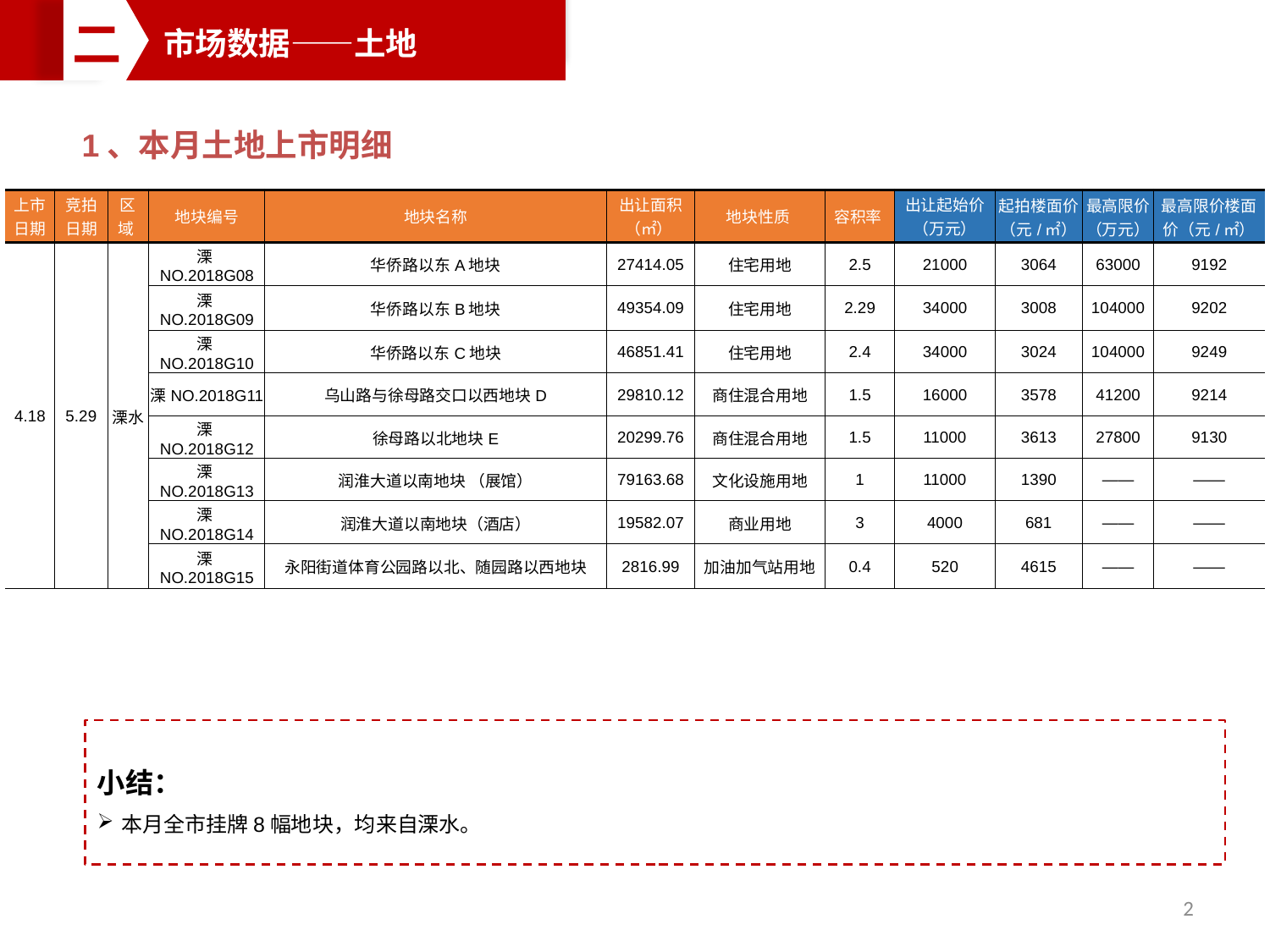

市场数据——土地
二
1、本月土地上市明细
| 上市日期 | 竞拍 日期 | 区域 | 地块编号 | 地块名称 | 出让面积 （㎡） | 地块性质 | 容积率 | 出让起始价 （万元） | 起拍楼面价 （元/㎡） | 最高限价 （万元） | 最高限价楼面价（元/㎡） |
| --- | --- | --- | --- | --- | --- | --- | --- | --- | --- | --- | --- |
| 4.18 | 5.29 | 溧水 | 溧NO.2018G08 | 华侨路以东A地块 | 27414.05 | 住宅用地 | 2.5 | 21000 | 3064 | 63000 | 9192 |
|  |  |  | 溧NO.2018G09 | 华侨路以东B地块 | 49354.09 | 住宅用地 | 2.29 | 34000 | 3008 | 104000 | 9202 |
|  |  |  | 溧NO.2018G10 | 华侨路以东C地块 | 46851.41 | 住宅用地 | 2.4 | 34000 | 3024 | 104000 | 9249 |
|  |  |  | 溧NO.2018G11 | 乌山路与徐母路交口以西地块D | 29810.12 | 商住混合用地 | 1.5 | 16000 | 3578 | 41200 | 9214 |
|  |  |  | 溧NO.2018G12 | 徐母路以北地块E | 20299.76 | 商住混合用地 | 1.5 | 11000 | 3613 | 27800 | 9130 |
|  |  |  | 溧NO.2018G13 | 润淮大道以南地块 （展馆） | 79163.68 | 文化设施用地 | 1 | 11000 | 1390 | —— | —— |
|  |  |  | 溧NO.2018G14 | 润淮大道以南地块（酒店） | 19582.07 | 商业用地 | 3 | 4000 | 681 | —— | —— |
|  |  |  | 溧NO.2018G15 | 永阳街道体育公园路以北、随园路以西地块 | 2816.99 | 加油加气站用地 | 0.4 | 520 | 4615 | —— | —— |
小结：
本月全市挂牌8幅地块，均来自溧水。
2